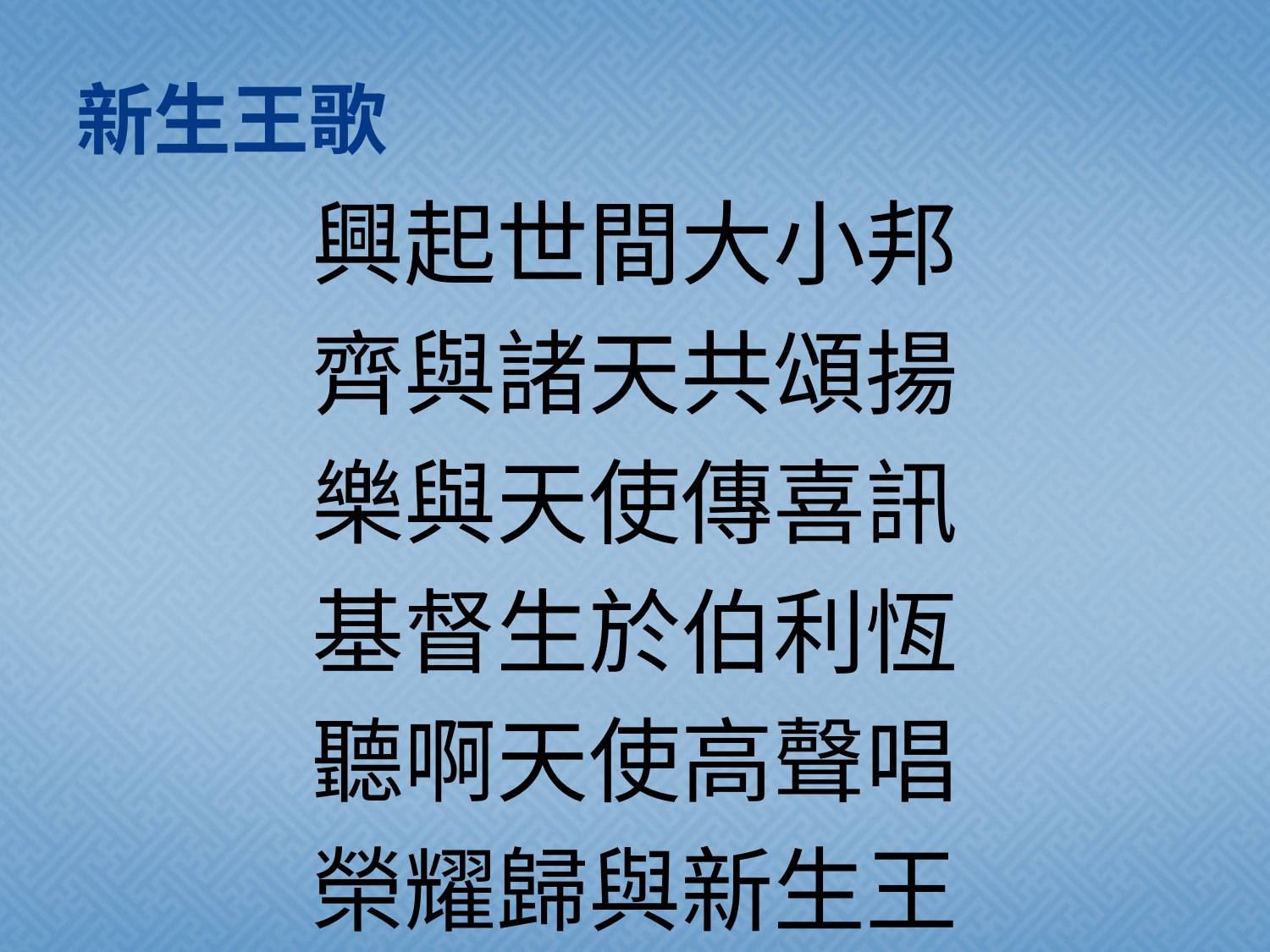

# 新生王歌
興起世間大小邦
齊與諸天共頌揚
樂與天使傳喜訊
基督生於伯利恆
聽啊天使高聲唱
榮耀歸與新生王